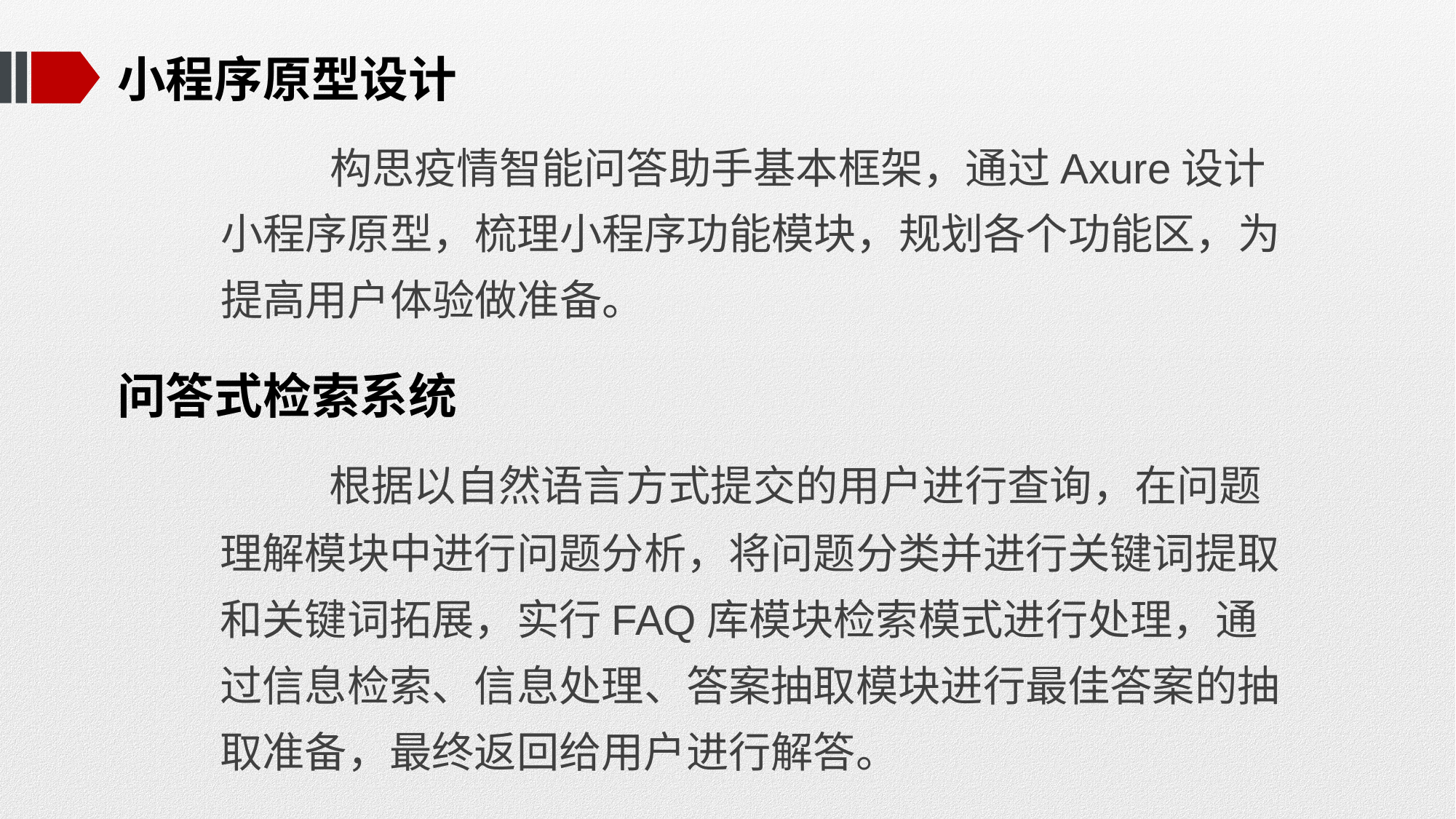

# 小程序原型设计
	构思疫情智能问答助手基本框架，通过Axure设计小程序原型，梳理小程序功能模块，规划各个功能区，为提高用户体验做准备。
问答式检索系统
	根据以自然语言方式提交的用户进行查询，在问题理解模块中进行问题分析，将问题分类并进行关键词提取和关键词拓展，实行FAQ库模块检索模式进行处理，通过信息检索、信息处理、答案抽取模块进行最佳答案的抽取准备，最终返回给用户进行解答。